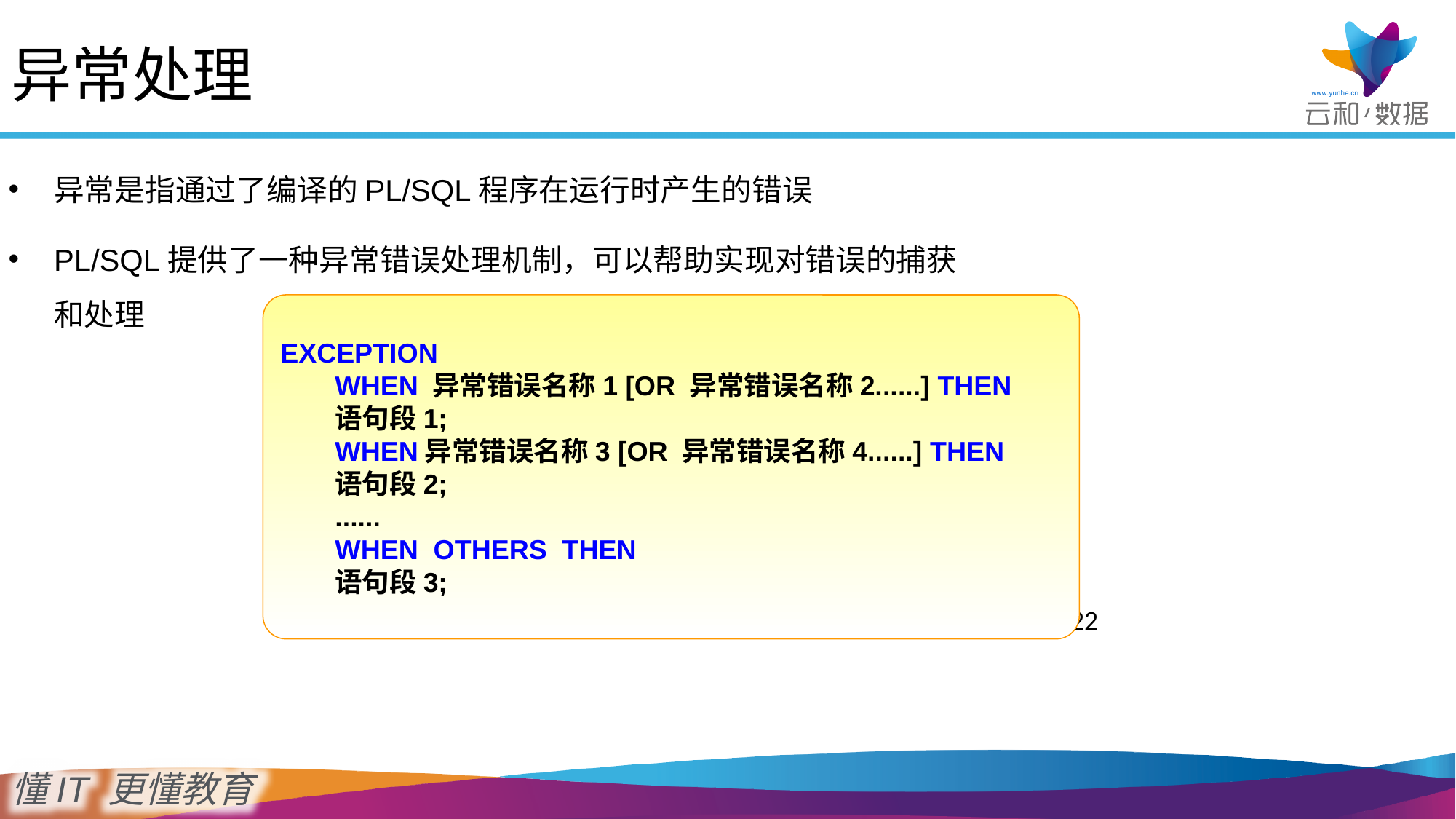

异常处理
异常是指通过了编译的PL/SQL程序在运行时产生的错误
PL/SQL提供了一种异常错误处理机制，可以帮助实现对错误的捕获和处理
EXCEPTION
WHEN 异常错误名称1 [OR 异常错误名称2......] THEN
语句段1;
WHEN异常错误名称3 [OR 异常错误名称4......] THEN
语句段2;
......
WHEN  OTHERS  THEN
语句段3;
22